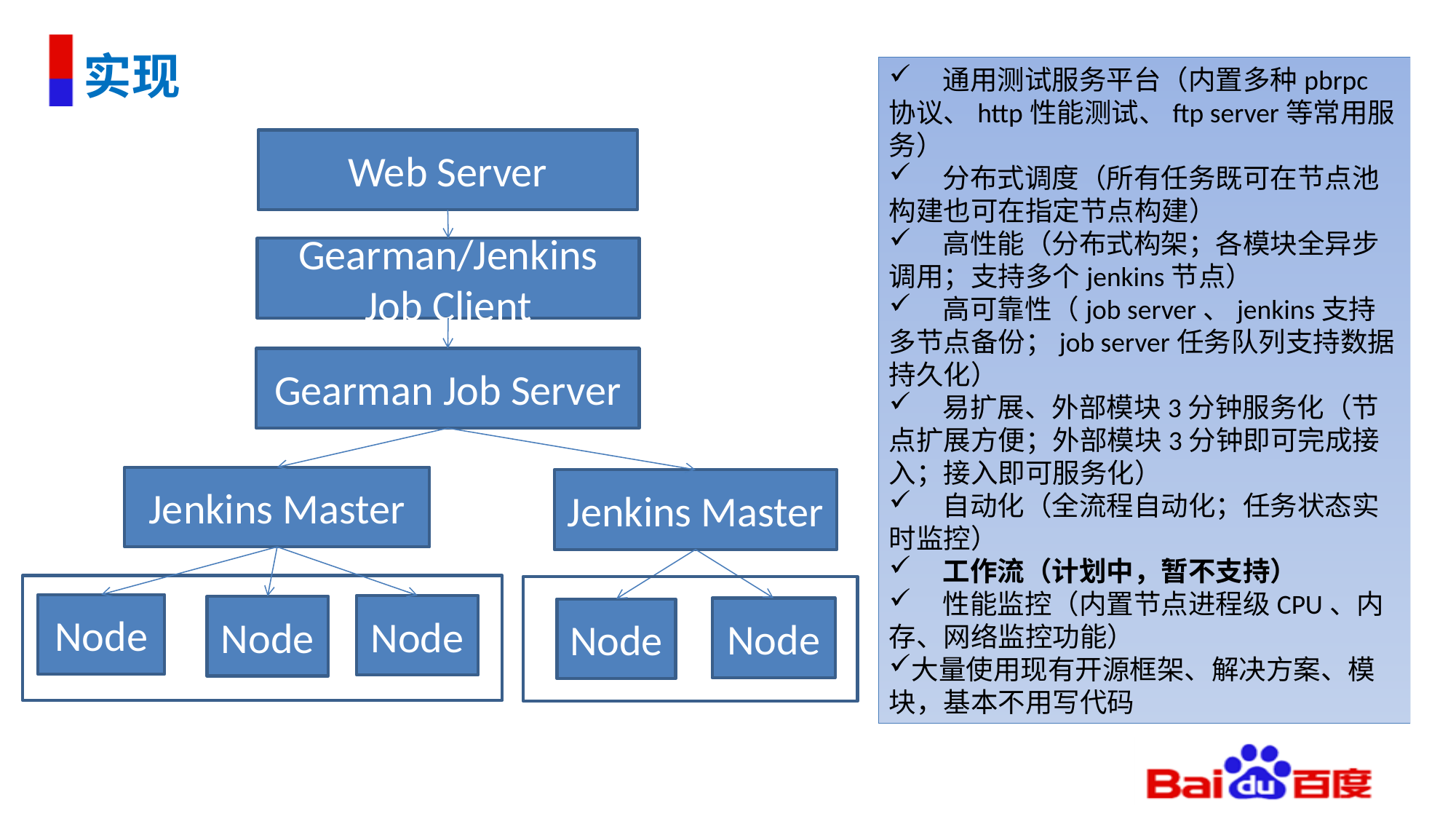

# 实现
    通用测试服务平台（内置多种pbrpc协议、http性能测试、ftp server等常用服务）
    分布式调度（所有任务既可在节点池构建也可在指定节点构建）
    高性能（分布式构架；各模块全异步调用；支持多个jenkins节点）
    高可靠性（job server、jenkins支持多节点备份；job server任务队列支持数据持久化）
    易扩展、外部模块3分钟服务化（节点扩展方便；外部模块3分钟即可完成接入；接入即可服务化）
    自动化（全流程自动化；任务状态实时监控）
    工作流（计划中，暂不支持）
    性能监控（内置节点进程级CPU、内存、网络监控功能）
大量使用现有开源框架、解决方案、模块，基本不用写代码
Web Server
Gearman/Jenkins Job Client
Gearman Job Server
Jenkins Master
Jenkins Master

Node
Node
Node
Node
Node